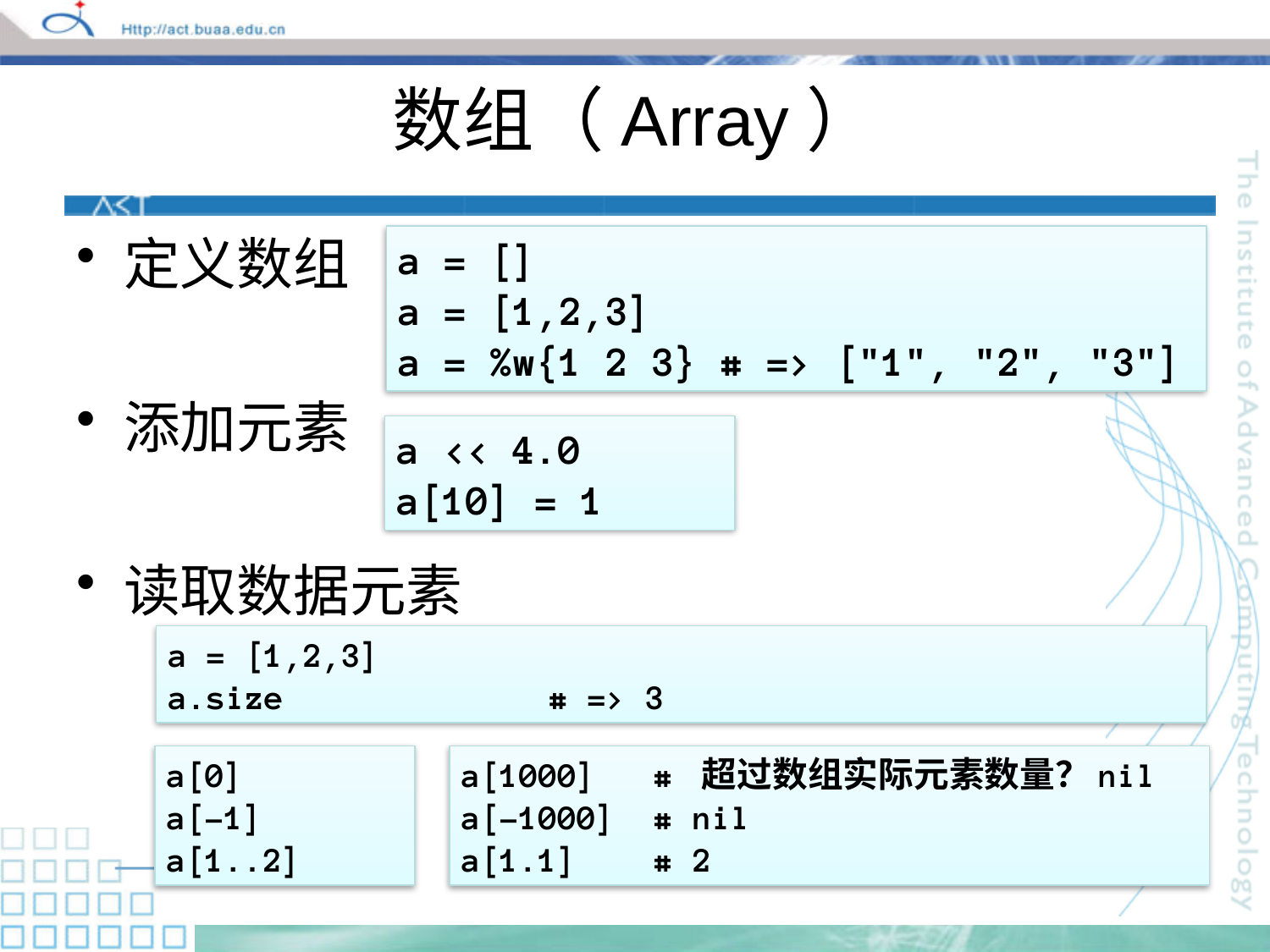

# 数组（Array）
定义数组

添加元素

读取数据元素

a = []
a = [1,2,3]
a = %w{1 2 3} # => ["1", "2", "3"]
a << 4.0
a[10] = 1
a = [1,2,3]
a.size			# => 3
a[0]
a[-1]
a[1..2]
a[1000]   # 超过数组实际元素数量？nil
a[-1000]  # nil
a[1.1]    # 2